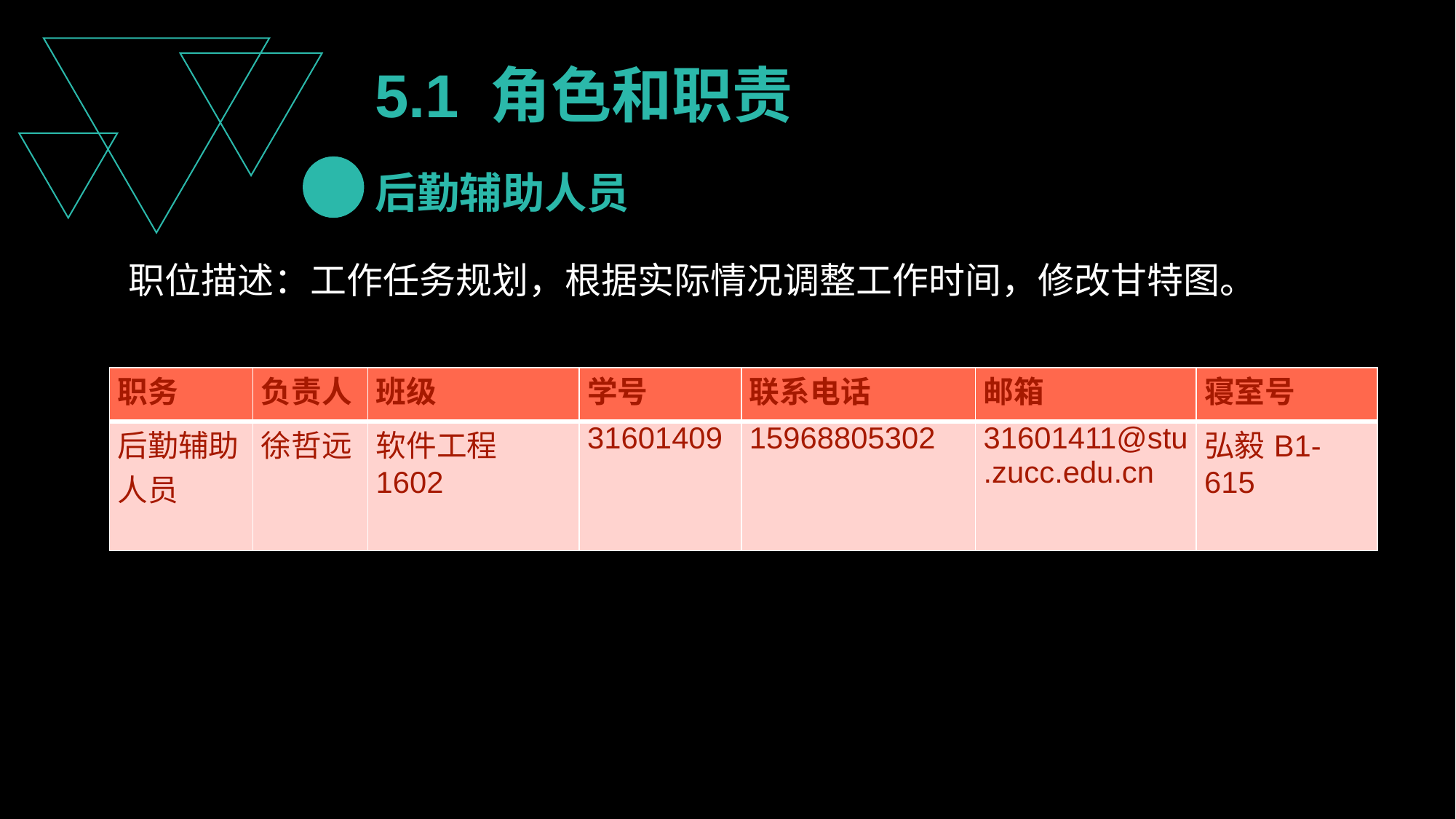

5.1 角色和职责

后勤辅助人员
职位描述：工作任务规划，根据实际情况调整工作时间，修改甘特图。
| 职务 | 负责人 | 班级 | 学号 | 联系电话 | 邮箱 | 寝室号 |
| --- | --- | --- | --- | --- | --- | --- |
| 后勤辅助 人员 | 徐哲远 | 软件工程1602 | 31601409 | 15968805302 | 31601411@stu.zucc.edu.cn | 弘毅B1-615 |